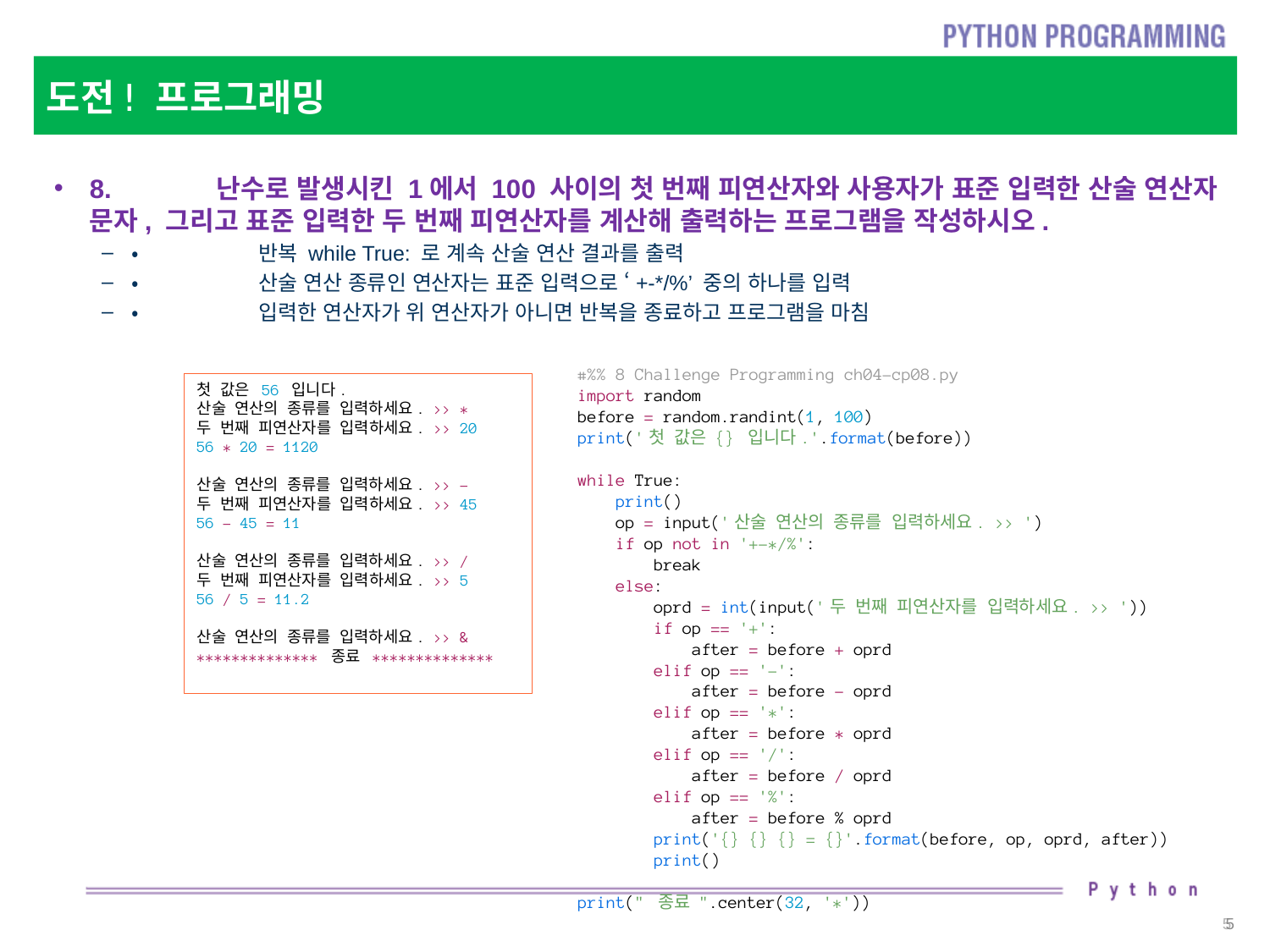

# 도전! 프로그래밍
8.	난수로 발생시킨 1에서 100 사이의 첫 번째 피연산자와 사용자가 표준 입력한 산술 연산자 문자, 그리고 표준 입력한 두 번째 피연산자를 계산해 출력하는 프로그램을 작성하시오.
•	반복 while True: 로 계속 산술 연산 결과를 출력
•	산술 연산 종류인 연산자는 표준 입력으로 ‘+-*/%’ 중의 하나를 입력
•	입력한 연산자가 위 연산자가 아니면 반복을 종료하고 프로그램을 마침

#%% 8 Challenge Programming ch04-cp08.py
import random
before = random.randint(1, 100)
print('첫 값은 {} 입니다.'.format(before))

while True:
    print()
    op = input('산술 연산의 종류를 입력하세요. >> ')
    if op not in '+-*/%':
        break
    else:
        oprd = int(input('두 번째 피연산자를 입력하세요. >> '))
        if op == '+':
            after = before + oprd
        elif op == '-':
            after = before - oprd
        elif op == '*':
            after = before * oprd
        elif op == '/':
            after = before / oprd
        elif op == '%':
            after = before % oprd
        print('{} {} {} = {}'.format(before, op, oprd, after))
        print()

print(" 종료 ".center(32, '*'))
첫 값은 56 입니다.
산술 연산의 종류를 입력하세요. >> *
두 번째 피연산자를 입력하세요. >> 20
56 * 20 = 1120

산술 연산의 종류를 입력하세요. >> -
두 번째 피연산자를 입력하세요. >> 45
56 - 45 = 11

산술 연산의 종류를 입력하세요. >> /
두 번째 피연산자를 입력하세요. >> 5
56 / 5 = 11.2

산술 연산의 종류를 입력하세요. >> &
************** 종료 **************

5